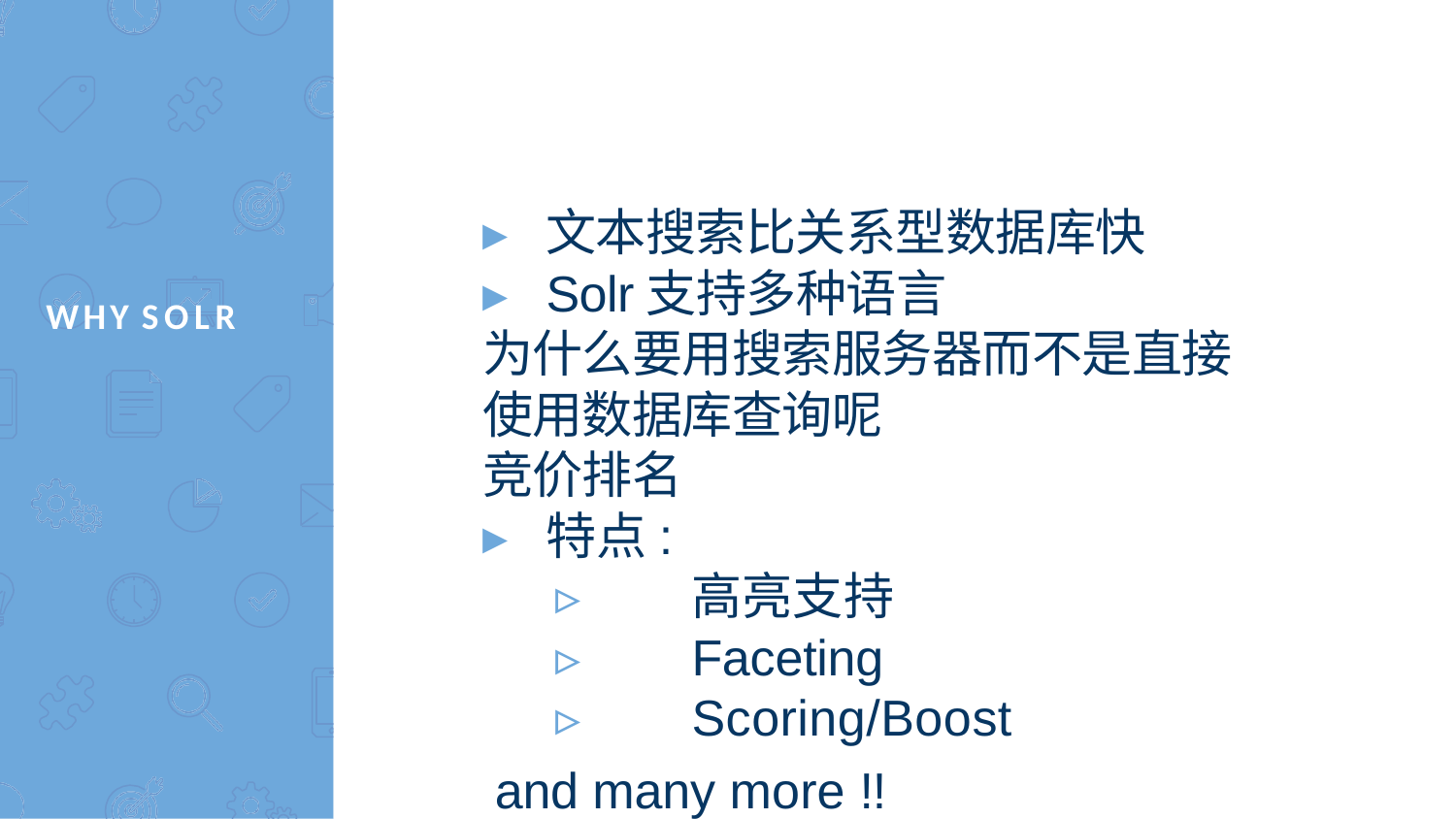

# WHY SOLR

▸	文本搜索比关系型数据库快
▸	Solr支持多种语言
为什么要用搜索服务器而不是直接使用数据库查询呢
竞价排名
▸	特点:
▹	高亮支持
▹	Faceting
▹	Scoring/Boost
and many more !!